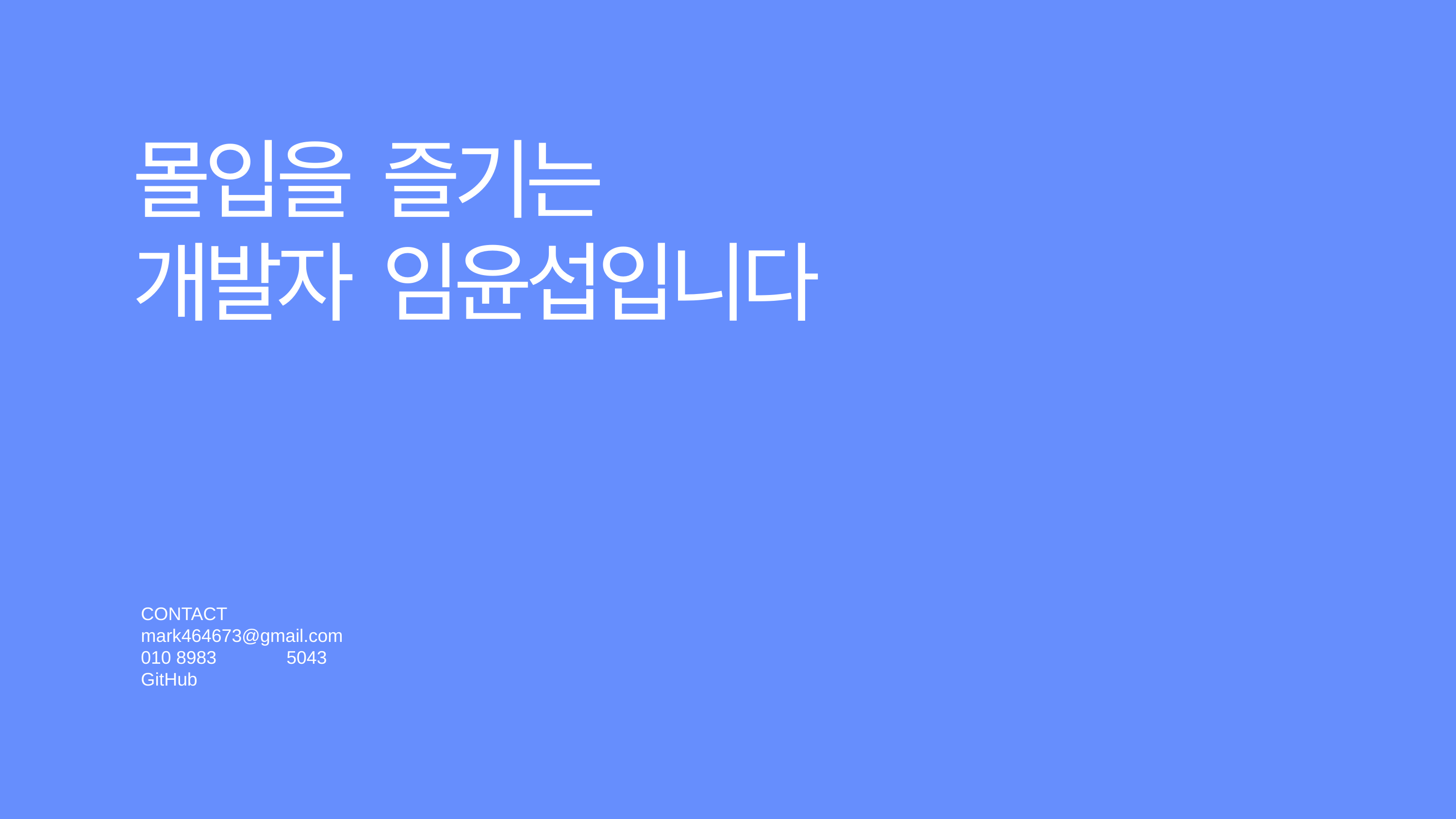

몰입을  즐기는
개발자  임윤섭입니다
CONTACT
mark464673@gmail.com
010 8983	5043
GitHub